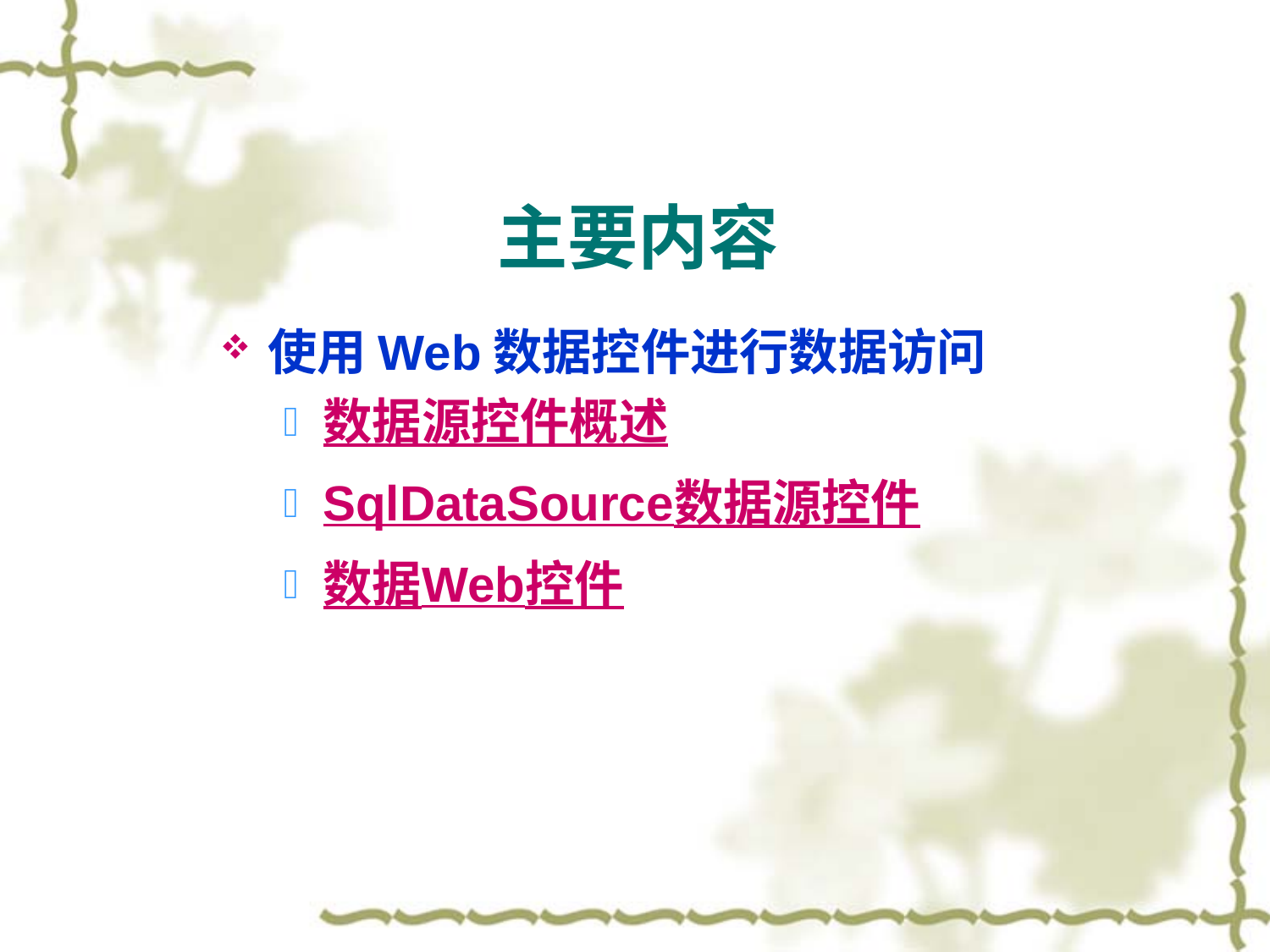

# 主要内容
使用Web数据控件进行数据访问
数据源控件概述
SqlDataSource数据源控件
数据Web控件